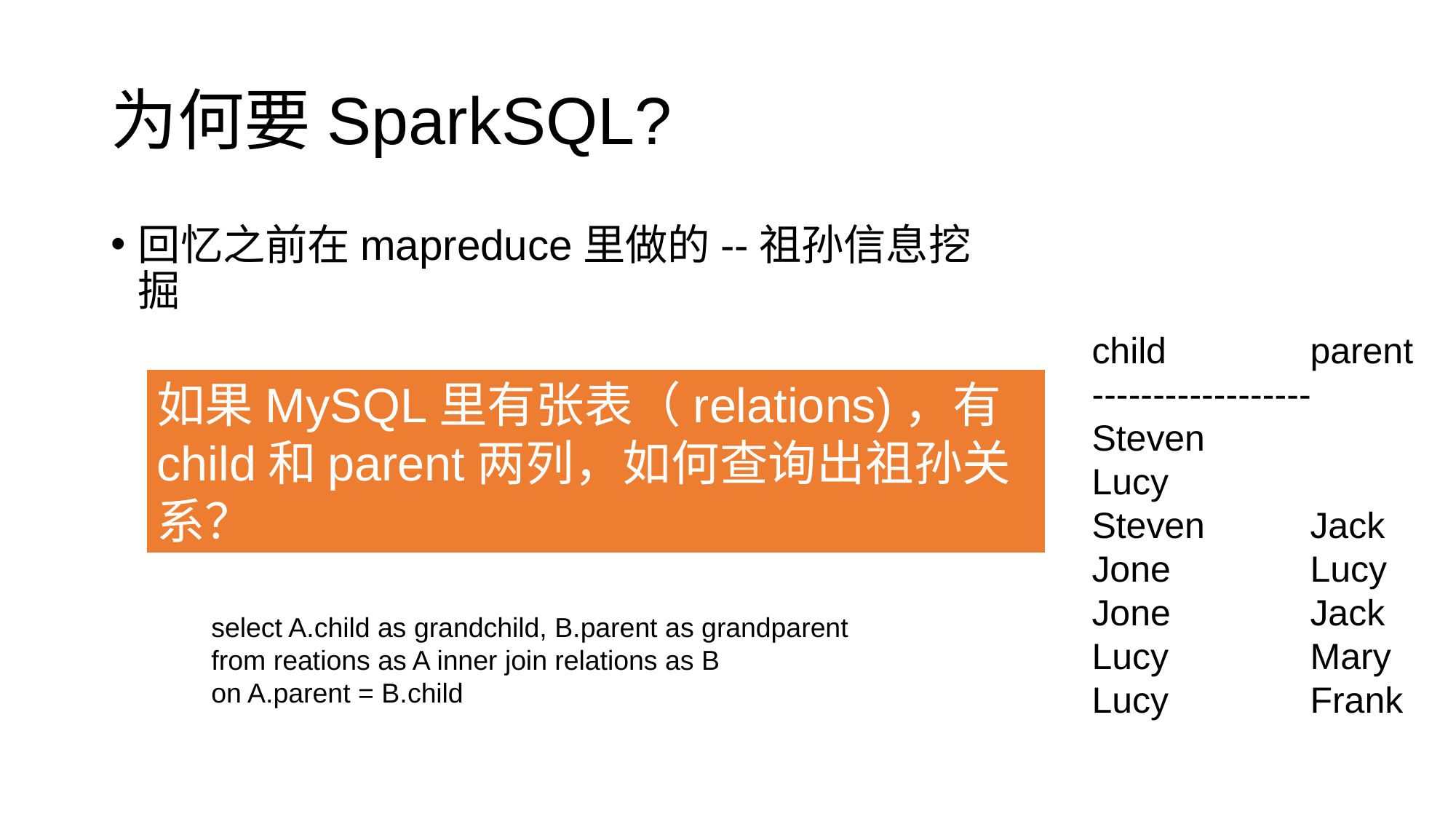

# 为何要SparkSQL?
回忆之前在mapreduce里做的--祖孙信息挖掘
child		parent
------------------
Steven		Lucy
Steven 	Jack
Jone 		Lucy
Jone 		Jack
Lucy 		Mary
Lucy 		Frank
如果MySQL里有张表（relations)，有child和parent两列，如何查询出祖孙关系？
select A.child as grandchild, B.parent as grandparent
from reations as A inner join relations as B
on A.parent = B.child